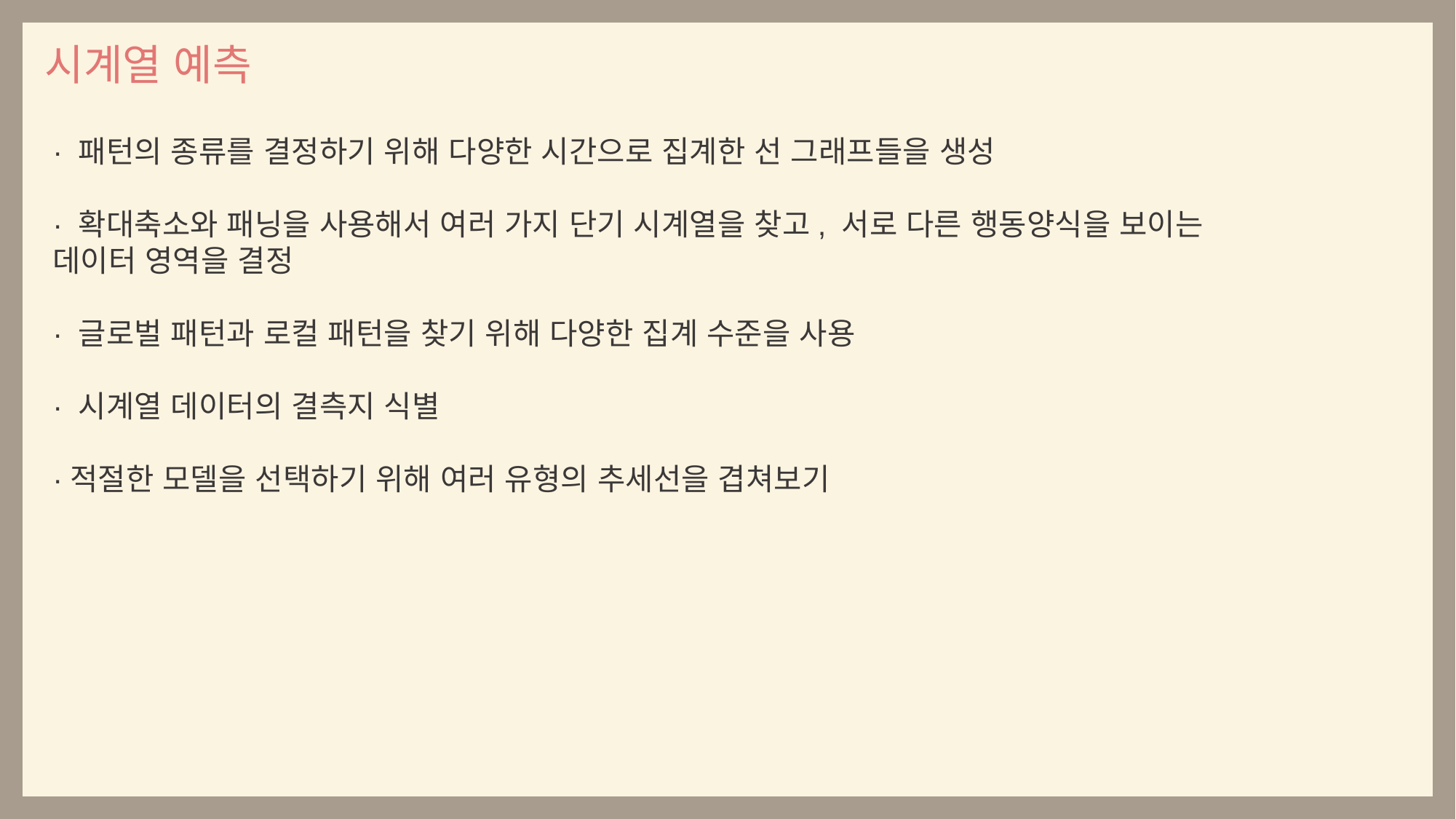

시계열 예측
· 패턴의 종류를 결정하기 위해 다양한 시간으로 집계한 선 그래프들을 생성

· 확대축소와 패닝을 사용해서 여러 가지 단기 시계열을 찾고, 서로 다른 행동양식을 보이는 데이터 영역을 결정

· 글로벌 패턴과 로컬 패턴을 찾기 위해 다양한 집계 수준을 사용

· 시계열 데이터의 결측지 식별

·적절한 모델을 선택하기 위해 여러 유형의 추세선을 겹쳐보기